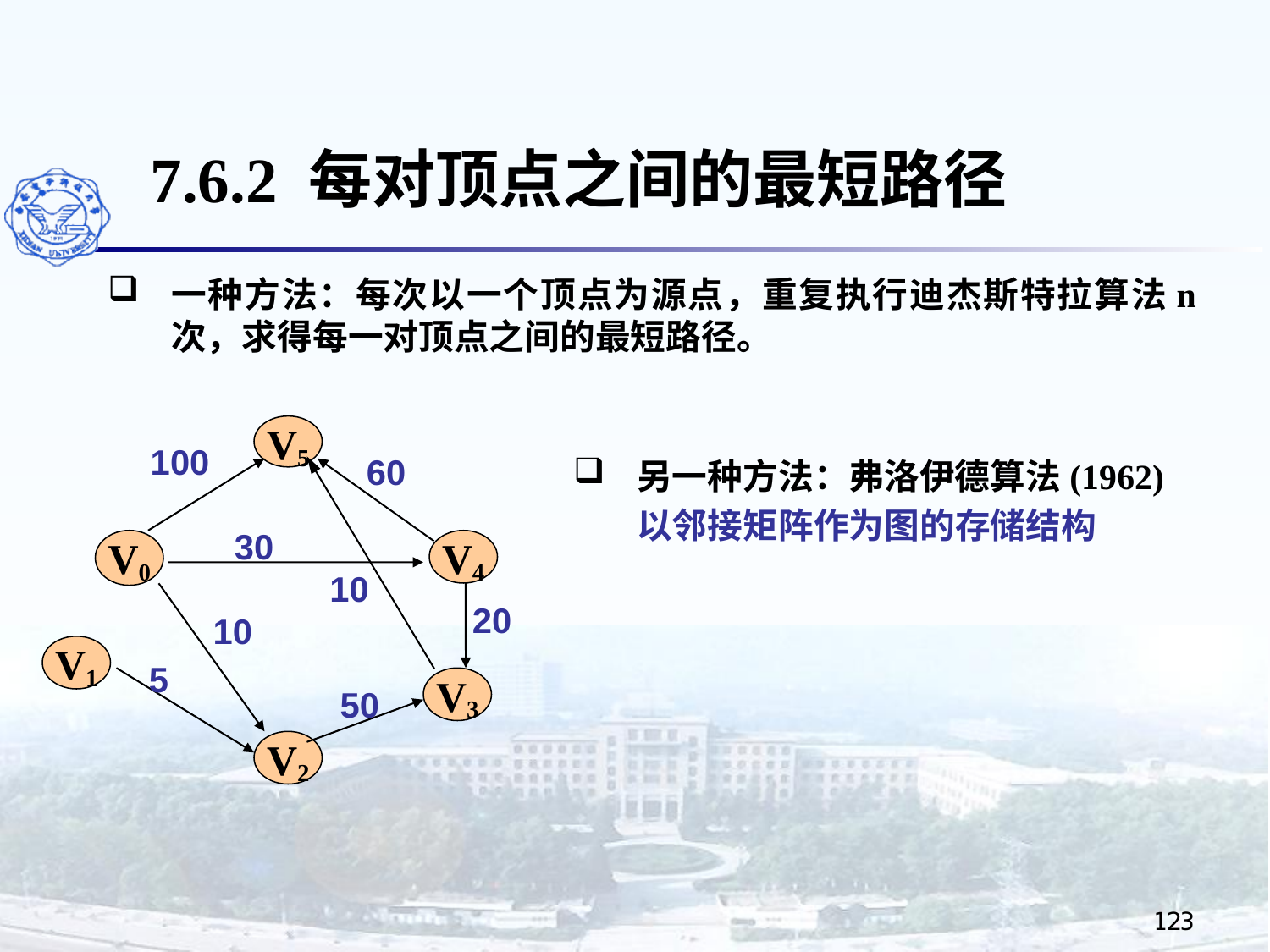

7.6.2 每对顶点之间的最短路径
一种方法：每次以一个顶点为源点，重复执行迪杰斯特拉算法n次，求得每一对顶点之间的最短路径。
V5
100
60

30
V0
V4

10

20
10
V1
5

V3
50

V2
另一种方法：弗洛伊德算法(1962)
以邻接矩阵作为图的存储结构
123